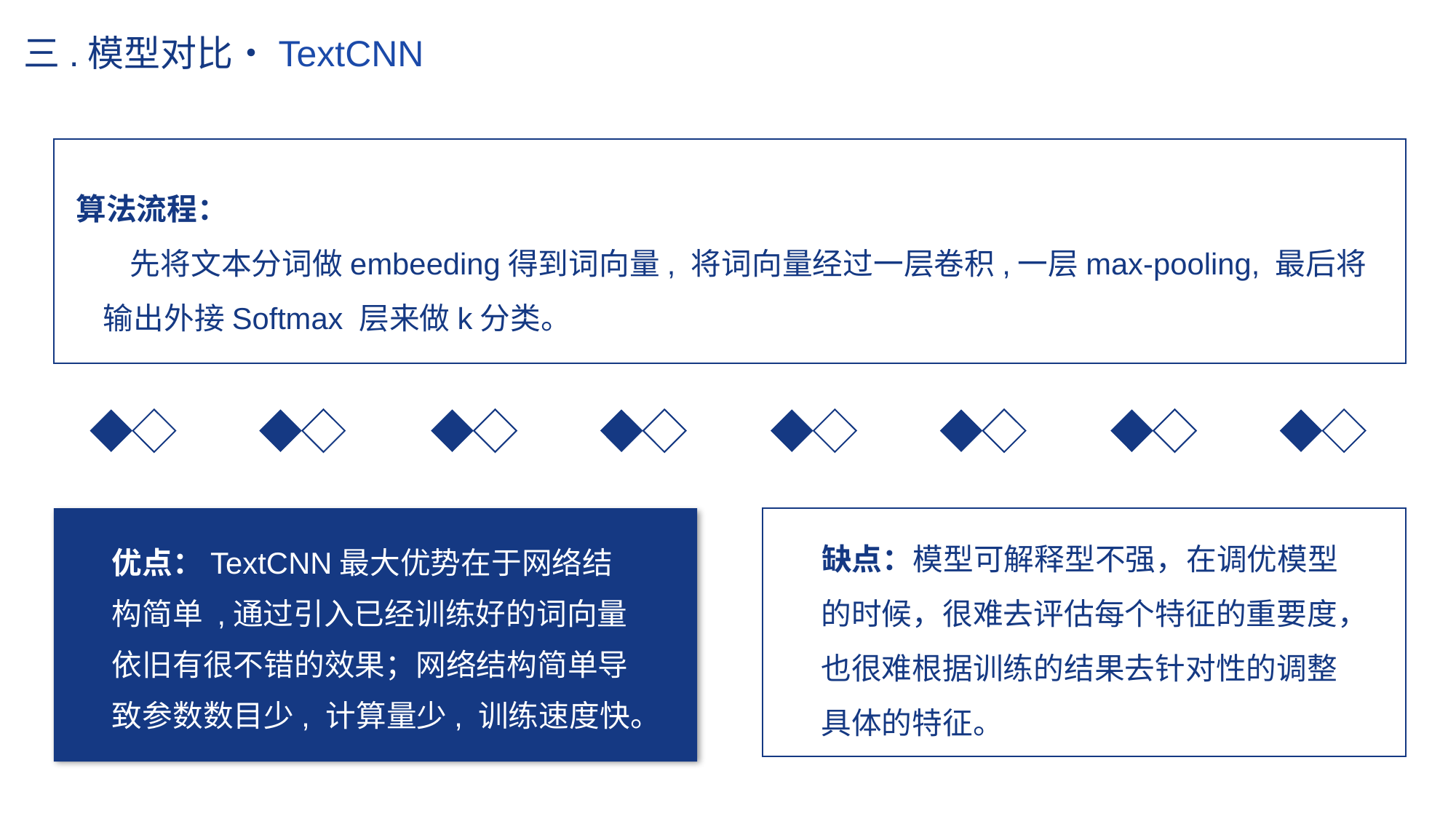

三.模型对比•TextCNN

算法流程：
       先将文本分词做embeeding得到词向量, 将词向量经过一层卷积,一层max-pooling, 最后将输出外接Softmax 层来做k分类。

   缺点：模型可解释型不强，在调优模型的时候，很难去评估每个特征的重要度，也很难根据训练的结果去针对性的调整具体的特征。
优点：TextCNN最大优势在于网络结构简单 ,通过引入已经训练好的词向量依旧有很不错的效果；网络结构简单导致参数数目少, 计算量少, 训练速度快。